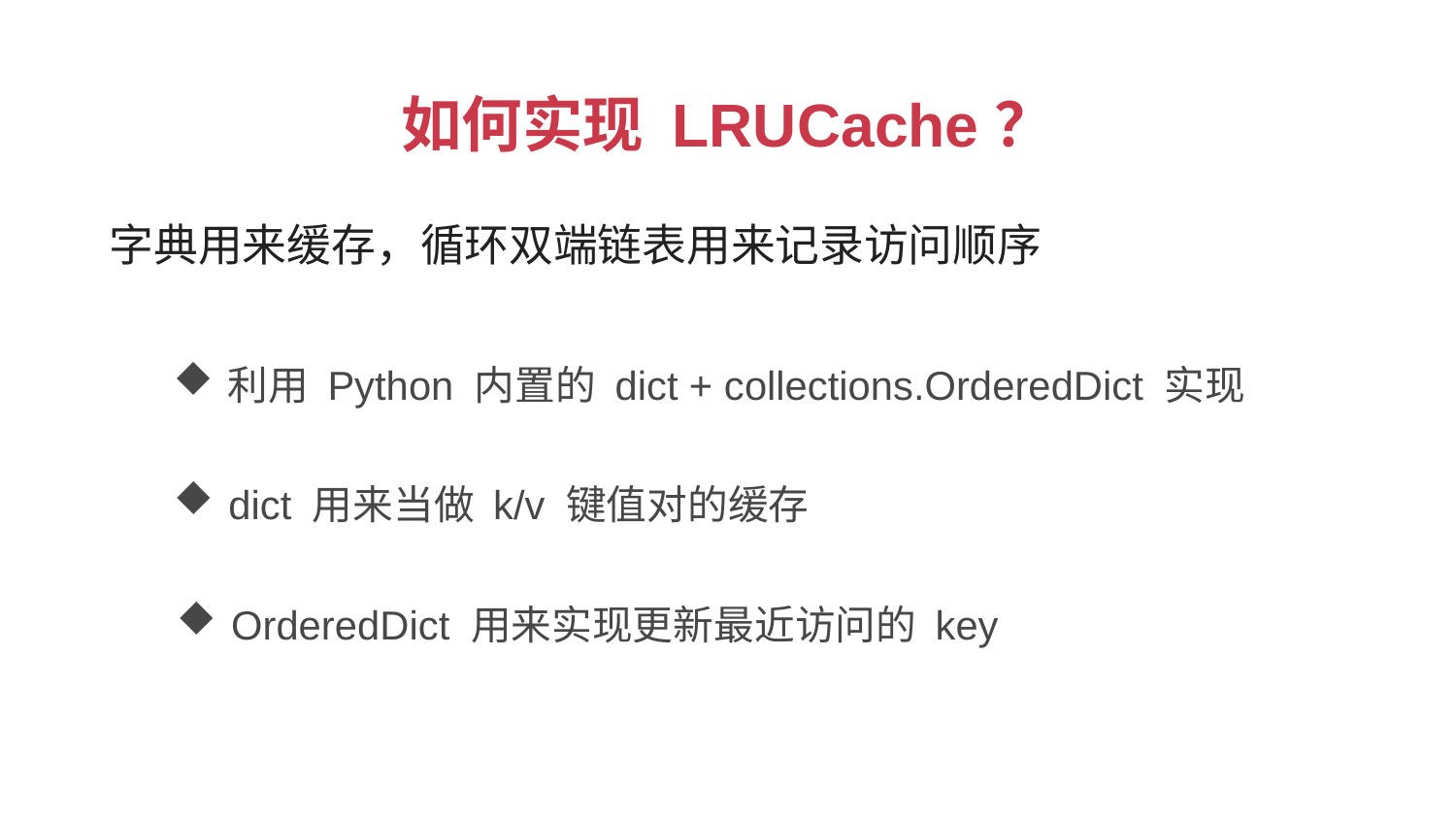

如何实现 LRUCache？
 字典用来缓存，循环双端链表用来记录访问顺序
利用 Python 内置的 dict + collections.OrderedDict 实现
dict 用来当做 k/v 键值对的缓存
OrderedDict 用来实现更新最近访问的 key